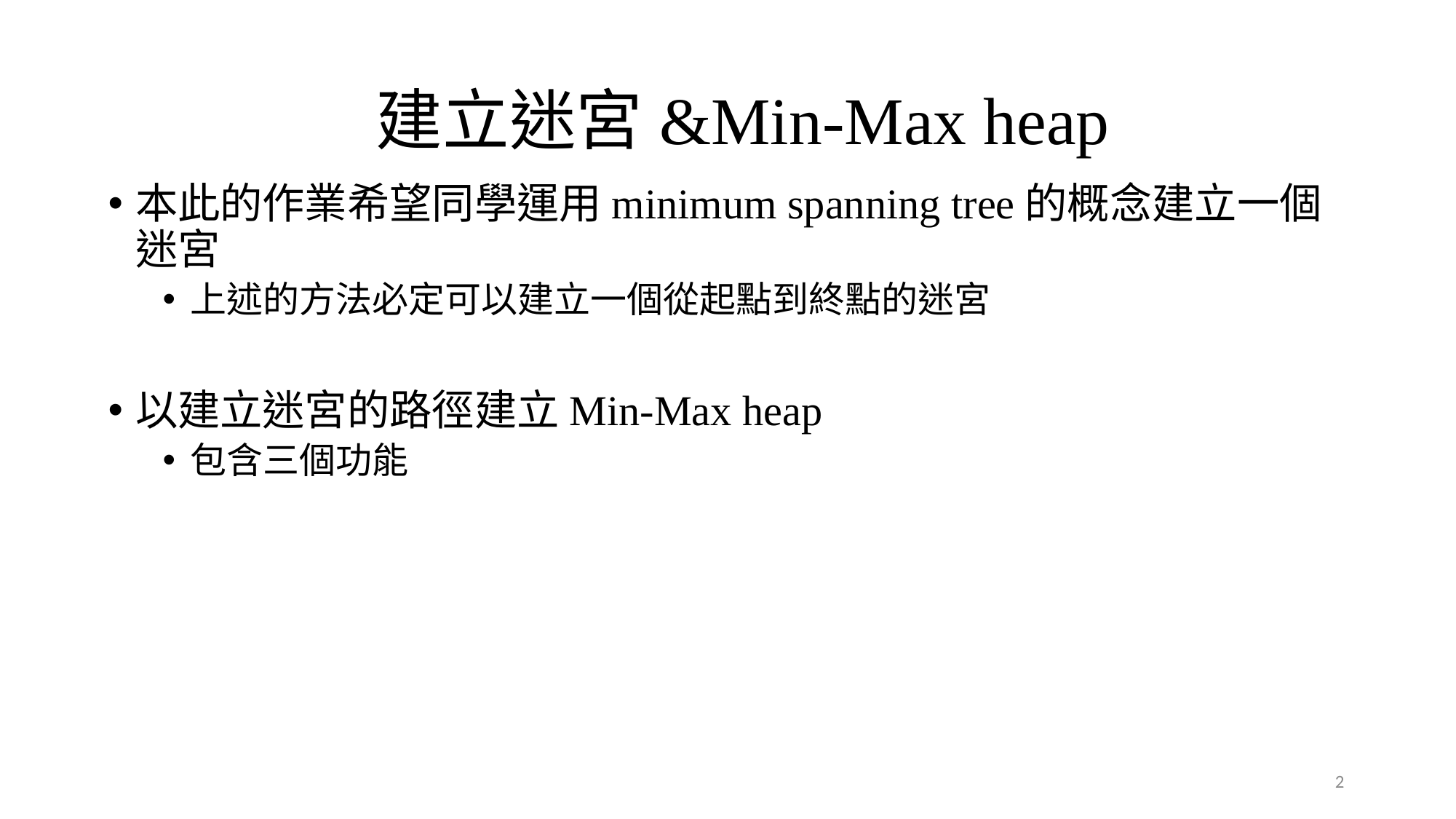

# 建立迷宮&Min-Max heap
本此的作業希望同學運用minimum spanning tree的概念建立一個迷宮
上述的方法必定可以建立一個從起點到終點的迷宮

以建立迷宮的路徑建立Min-Max heap
包含三個功能
2